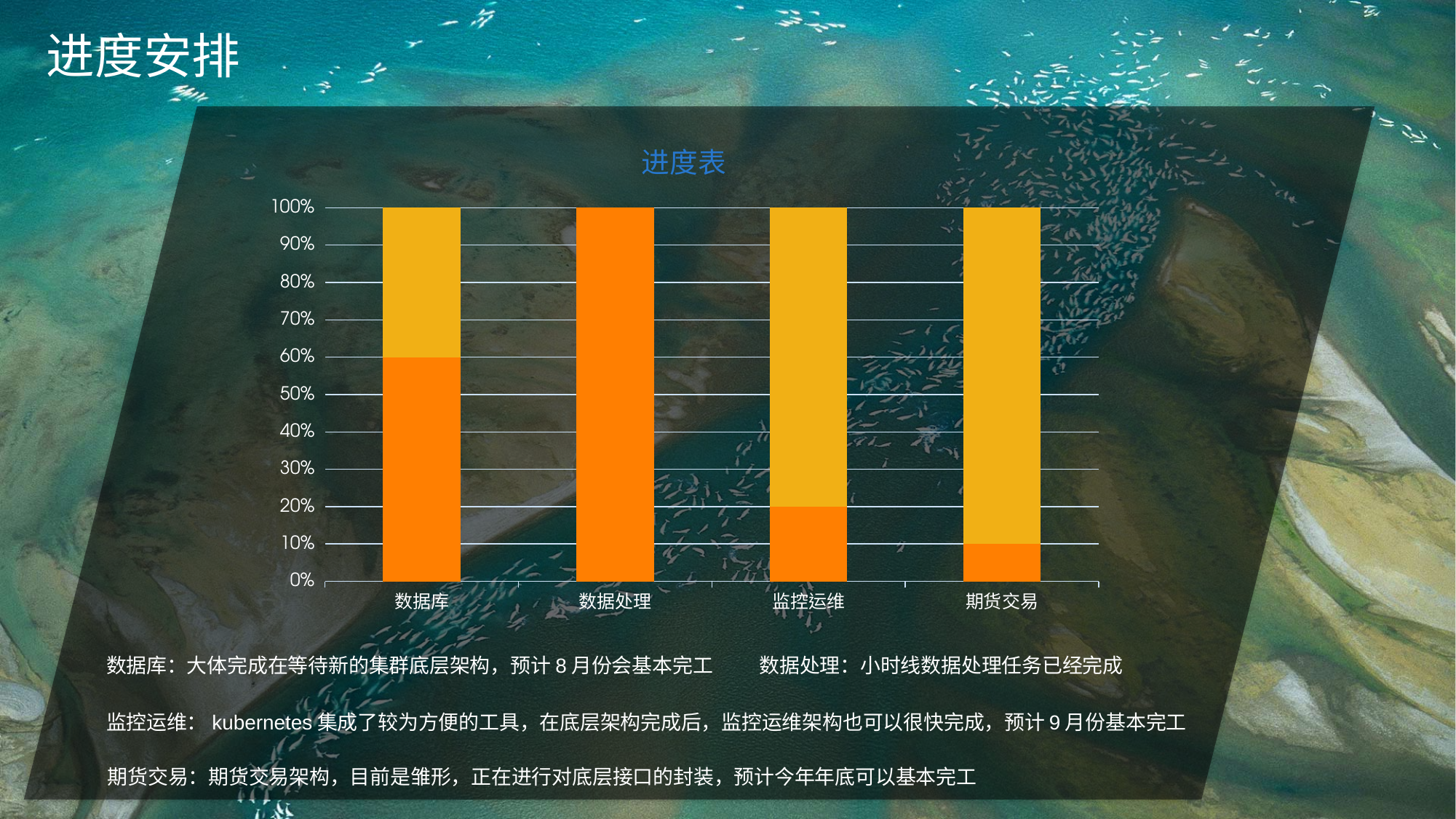

进度安排

### Chart: 进度表

| Category | 已完成 | 待完成 | 列1 |
|---|---|---|---|
| 数据库 | 60.0 | 40.0 | None |
| 数据处理 | 100.0 | 0.0 | None |
| 监控运维 | 20.0 | 80.0 | None |
| 期货交易 | 10.0 | 90.0 | None |
数据库：大体完成在等待新的集群底层架构，预计8月份会基本完工
数据处理：小时线数据处理任务已经完成
监控运维：kubernetes集成了较为方便的工具，在底层架构完成后，监控运维架构也可以很快完成，预计9月份基本完工
期货交易：期货交易架构，目前是雏形，正在进行对底层接口的封装，预计今年年底可以基本完工